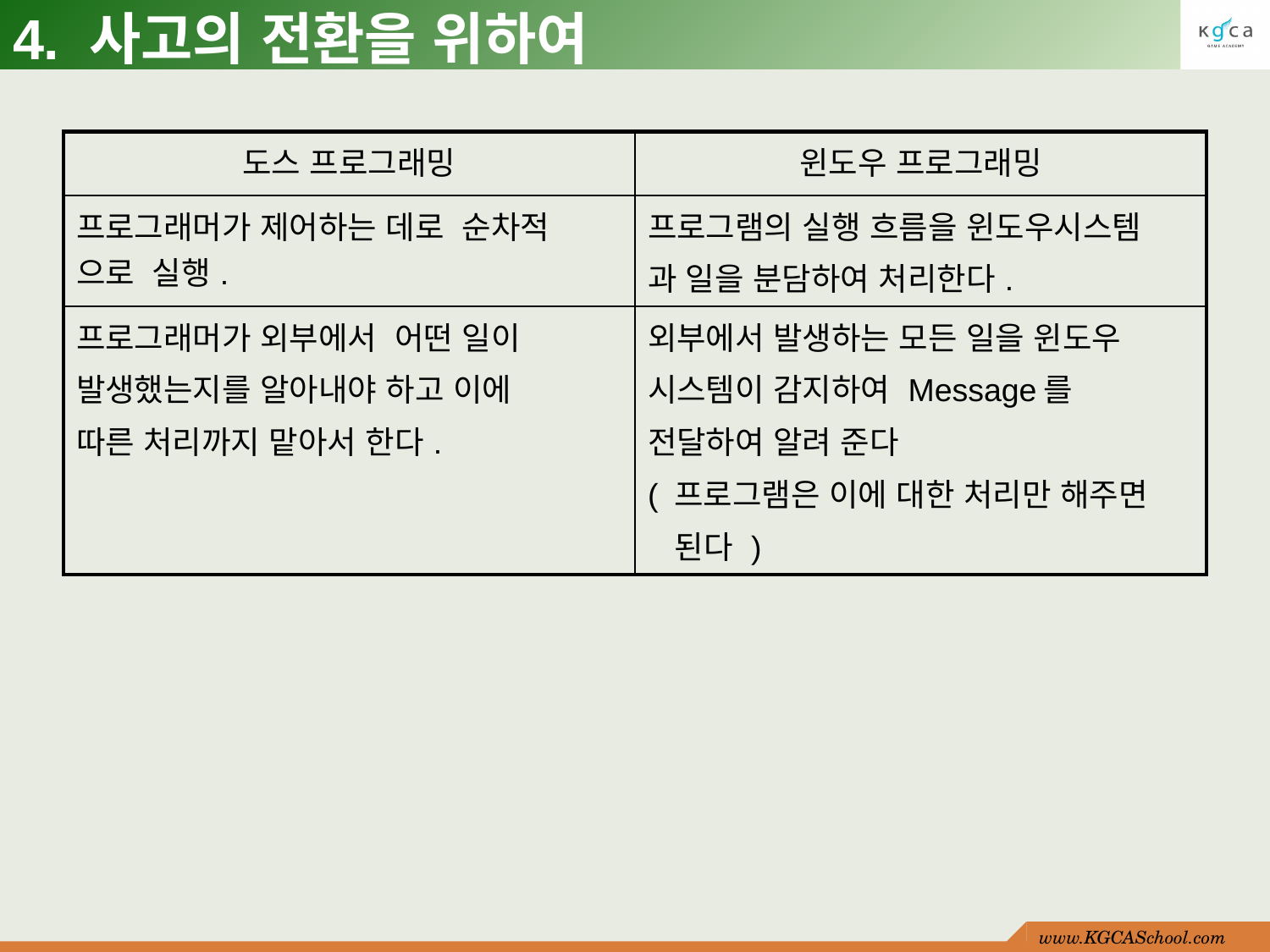

# 4. 사고의 전환을 위하여
| 도스 프로그래밍 | 윈도우 프로그래밍 |
| --- | --- |
| 프로그래머가 제어하는 데로 순차적 으로 실행. | 프로그램의 실행 흐름을 윈도우시스템 과 일을 분담하여 처리한다. |
| 프로그래머가 외부에서 어떤 일이 발생했는지를 알아내야 하고 이에 따른 처리까지 맡아서 한다. | 외부에서 발생하는 모든 일을 윈도우 시스템이 감지하여 Message를 전달하여 알려 준다 ( 프로그램은 이에 대한 처리만 해주면 된다 ) |